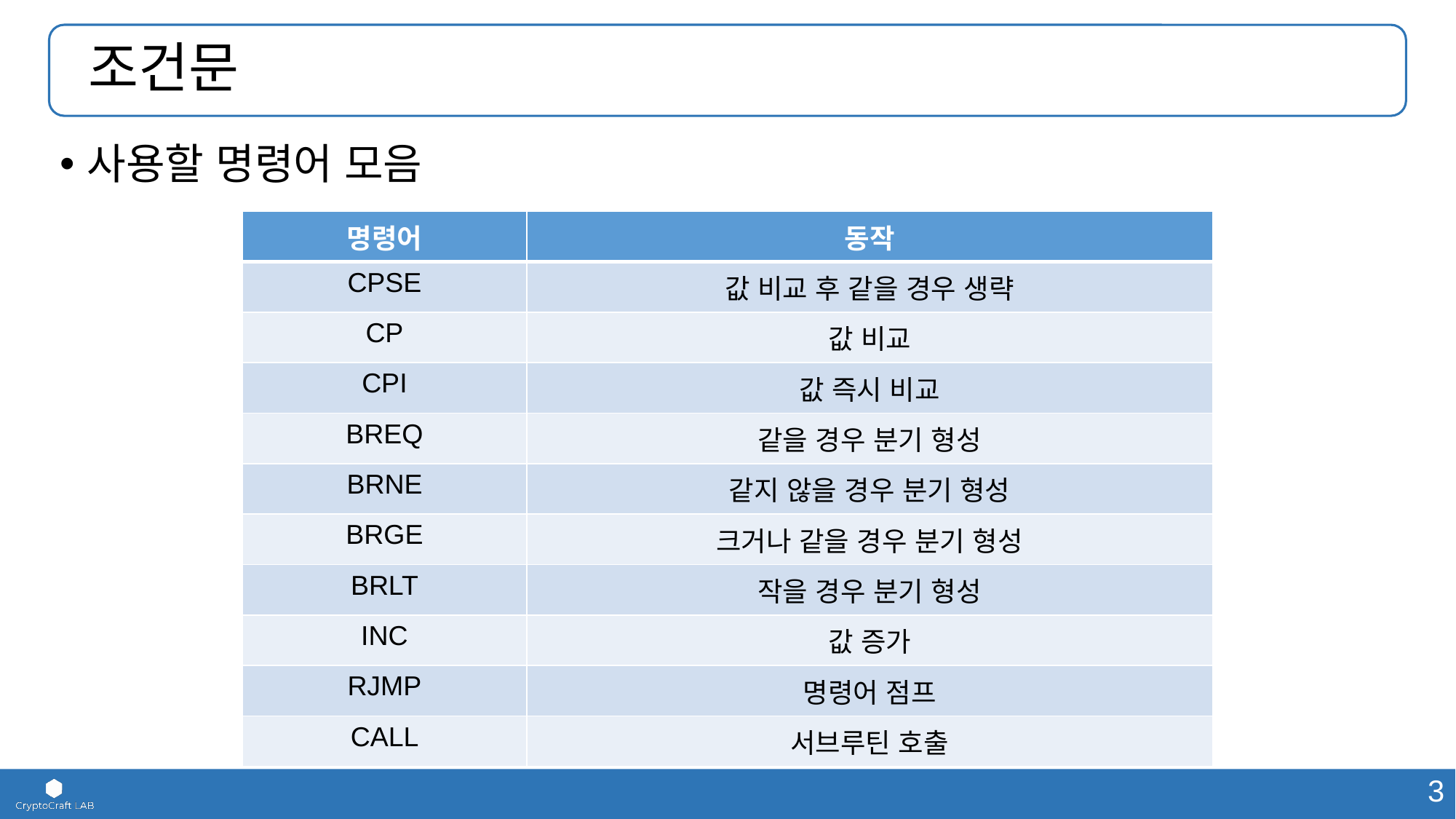

# 조건문
사용할 명령어 모음

| 명령어 | 동작 |
| --- | --- |
| CPSE | 값 비교 후 같을 경우 생략 |
| CP | 값 비교 |
| CPI | 값 즉시 비교 |
| BREQ | 같을 경우 분기 형성 |
| BRNE | 같지 않을 경우 분기 형성 |
| BRGE | 크거나 같을 경우 분기 형성 |
| BRLT | 작을 경우 분기 형성 |
| INC | 값 증가 |
| RJMP | 명령어 점프 |
| CALL | 서브루틴 호출 |